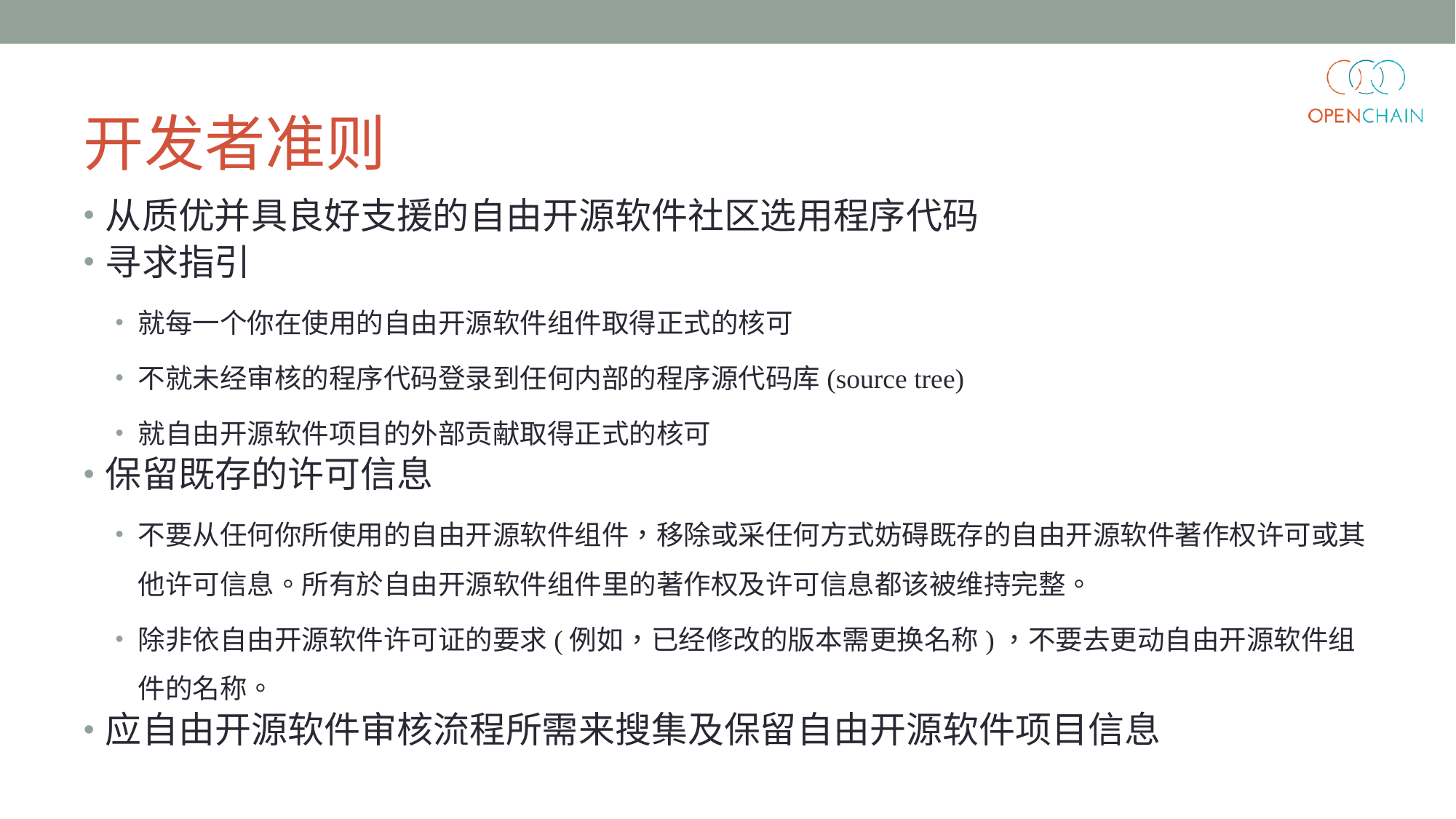

# 开发者准则
从质优并具良好支援的自由开源软件社区选用程序代码
寻求指引
就每一个你在使用的自由开源软件组件取得正式的核可
不就未经审核的程序代码登录到任何内部的程序源代码库(source tree)
就自由开源软件项目的外部贡献取得正式的核可
保留既存的许可信息
不要从任何你所使用的自由开源软件组件，移除或采任何方式妨碍既存的自由开源软件著作权许可或其他许可信息。所有於自由开源软件组件里的著作权及许可信息都该被维持完整。
除非依自由开源软件许可证的要求(例如，已经修改的版本需更换名称)，不要去更动自由开源软件组件的名称。
应自由开源软件审核流程所需来搜集及保留自由开源软件项目信息